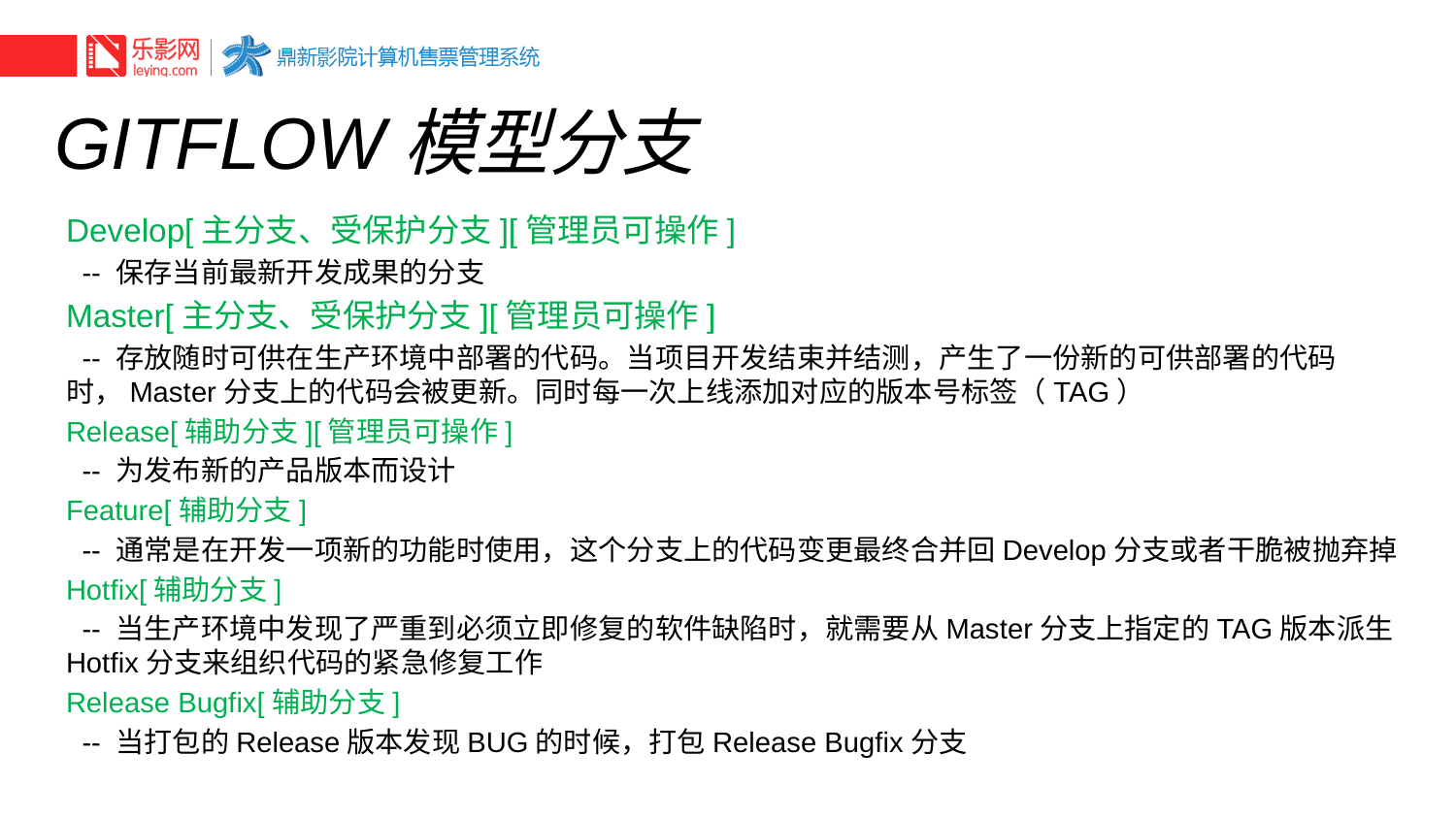

# GITFLOW模型分支
Develop[主分支、受保护分支][管理员可操作]
  -- 保存当前最新开发成果的分支
Master[主分支、受保护分支][管理员可操作]
  -- 存放随时可供在生产环境中部署的代码。当项目开发结束并结测，产生了一份新的可供部署的代码时，Master分支上的代码会被更新。同时每一次上线添加对应的版本号标签（TAG）
Release[辅助分支][管理员可操作]
  -- 为发布新的产品版本而设计
Feature[辅助分支]
  -- 通常是在开发一项新的功能时使用，这个分支上的代码变更最终合并回Develop分支或者干脆被抛弃掉
Hotfix[辅助分支]
  -- 当生产环境中发现了严重到必须立即修复的软件缺陷时，就需要从Master分支上指定的TAG版本派生Hotfix分支来组织代码的紧急修复工作
Release Bugfix[辅助分支]
  -- 当打包的Release版本发现BUG的时候，打包Release Bugfix分支